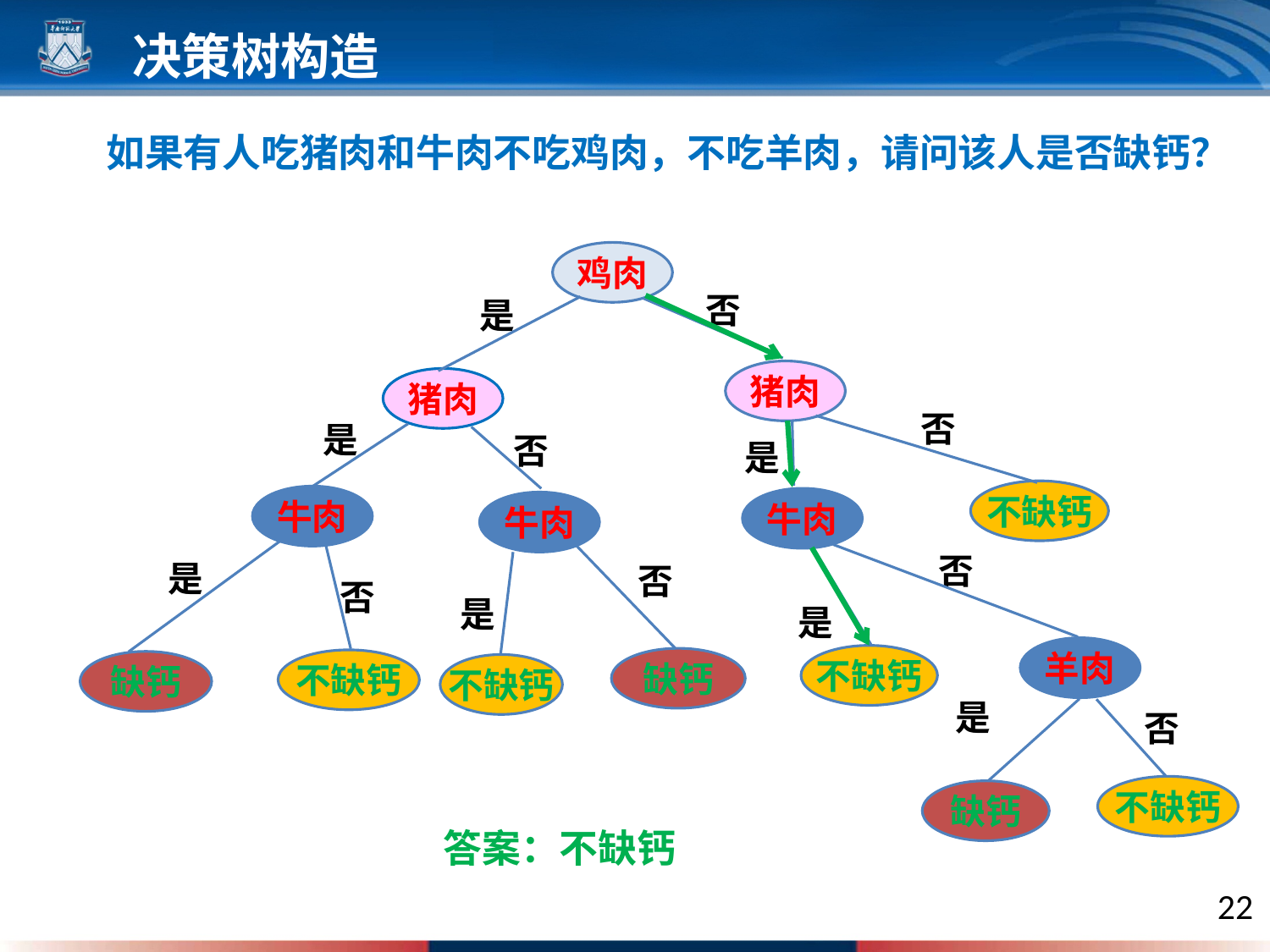

决策树构造
如果有人吃猪肉和牛肉不吃鸡肉，不吃羊肉，请问该人是否缺钙？
鸡肉
否
是

猪肉
猪肉
否
是

否

是
不缺钙
牛肉
牛肉
牛肉

否

是

否
否
是
是
羊肉
不缺钙
缺钙
不缺钙
缺钙
不缺钙
是

否
不缺钙
缺钙
答案：不缺钙